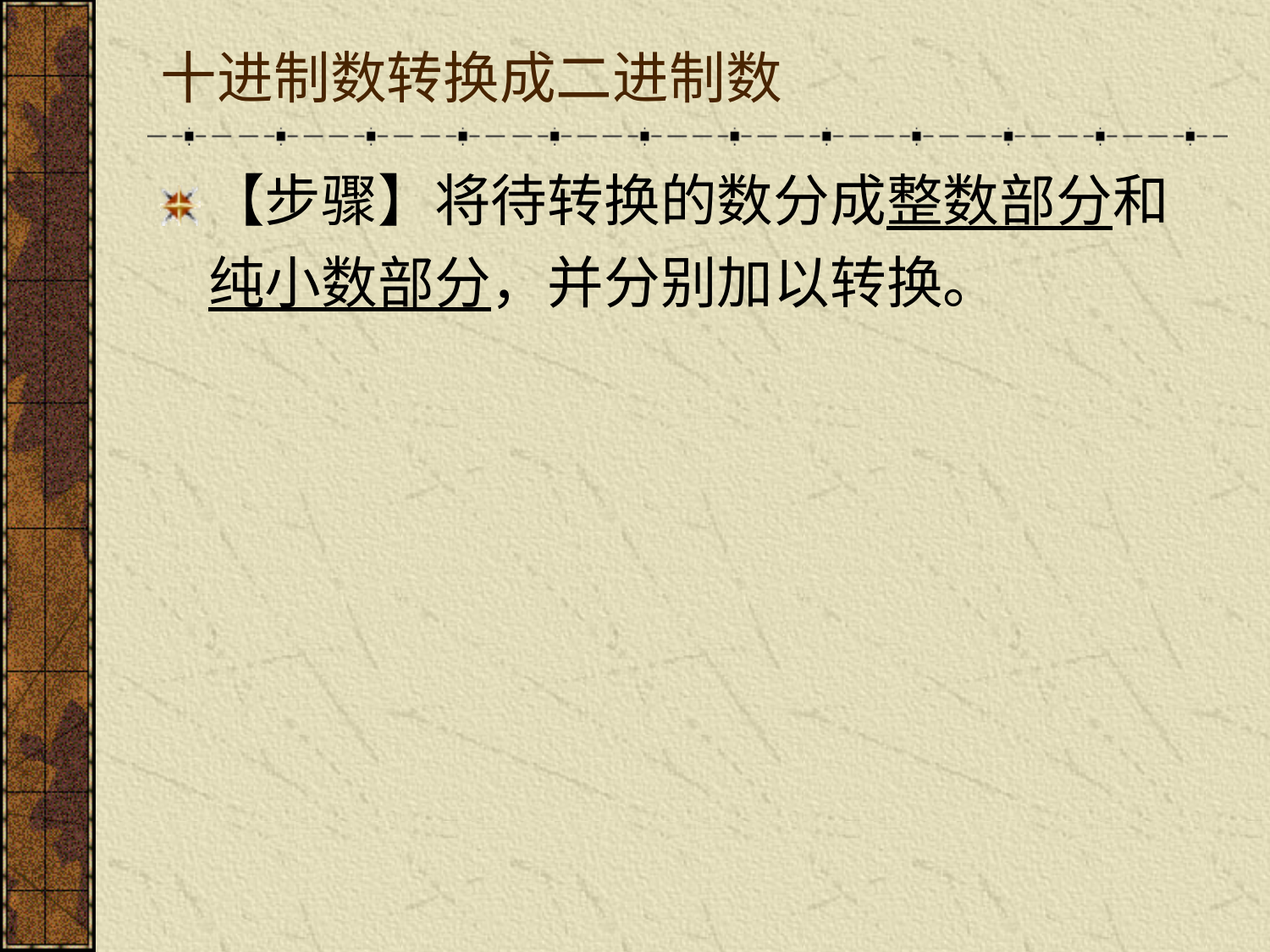

# 十进制数转换成二进制数
【步骤】将待转换的数分成整数部分和纯小数部分，并分别加以转换。